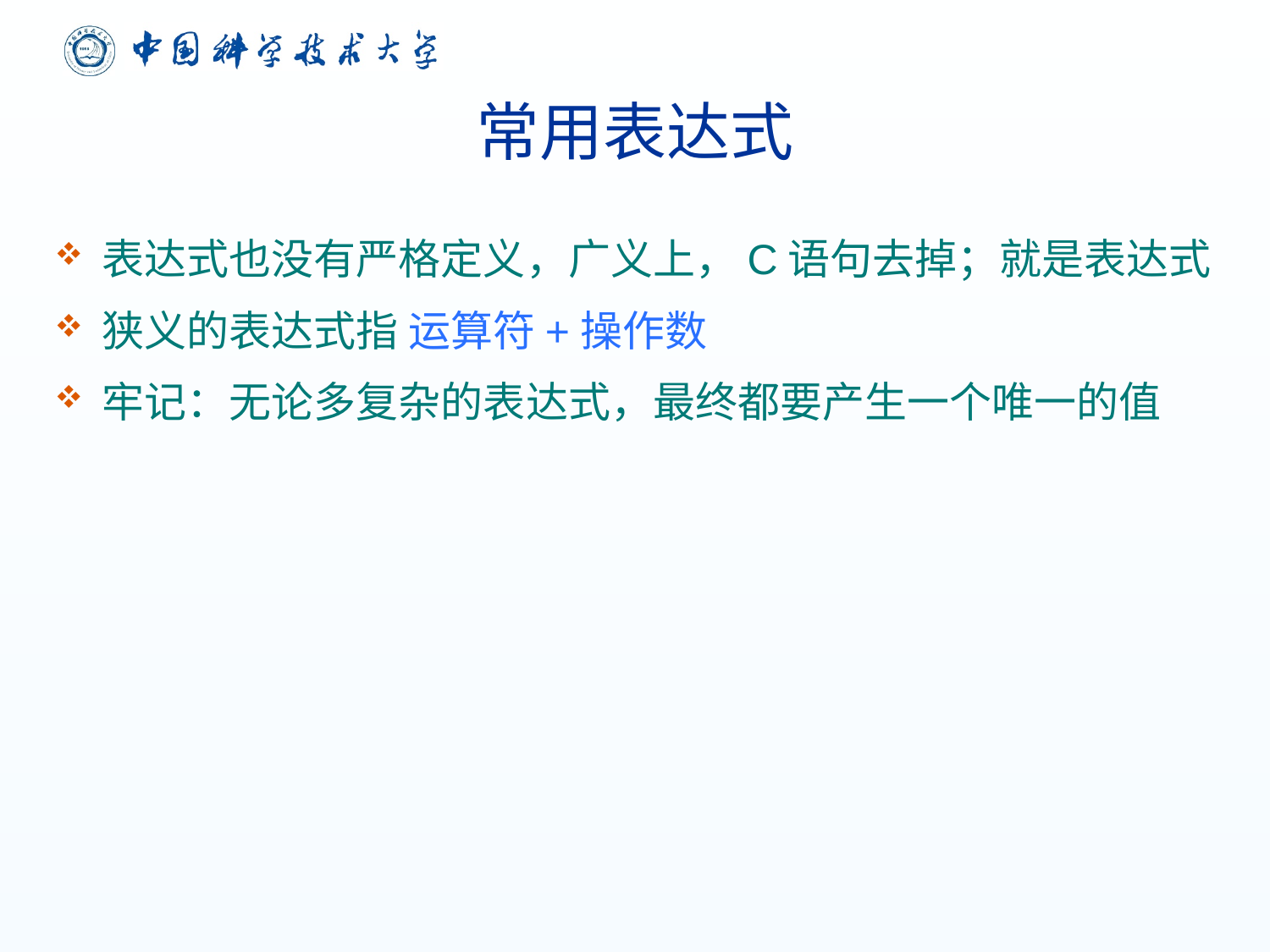

# 常用表达式
表达式也没有严格定义，广义上，C语句去掉；就是表达式
狭义的表达式指 运算符+操作数
牢记：无论多复杂的表达式，最终都要产生一个唯一的值